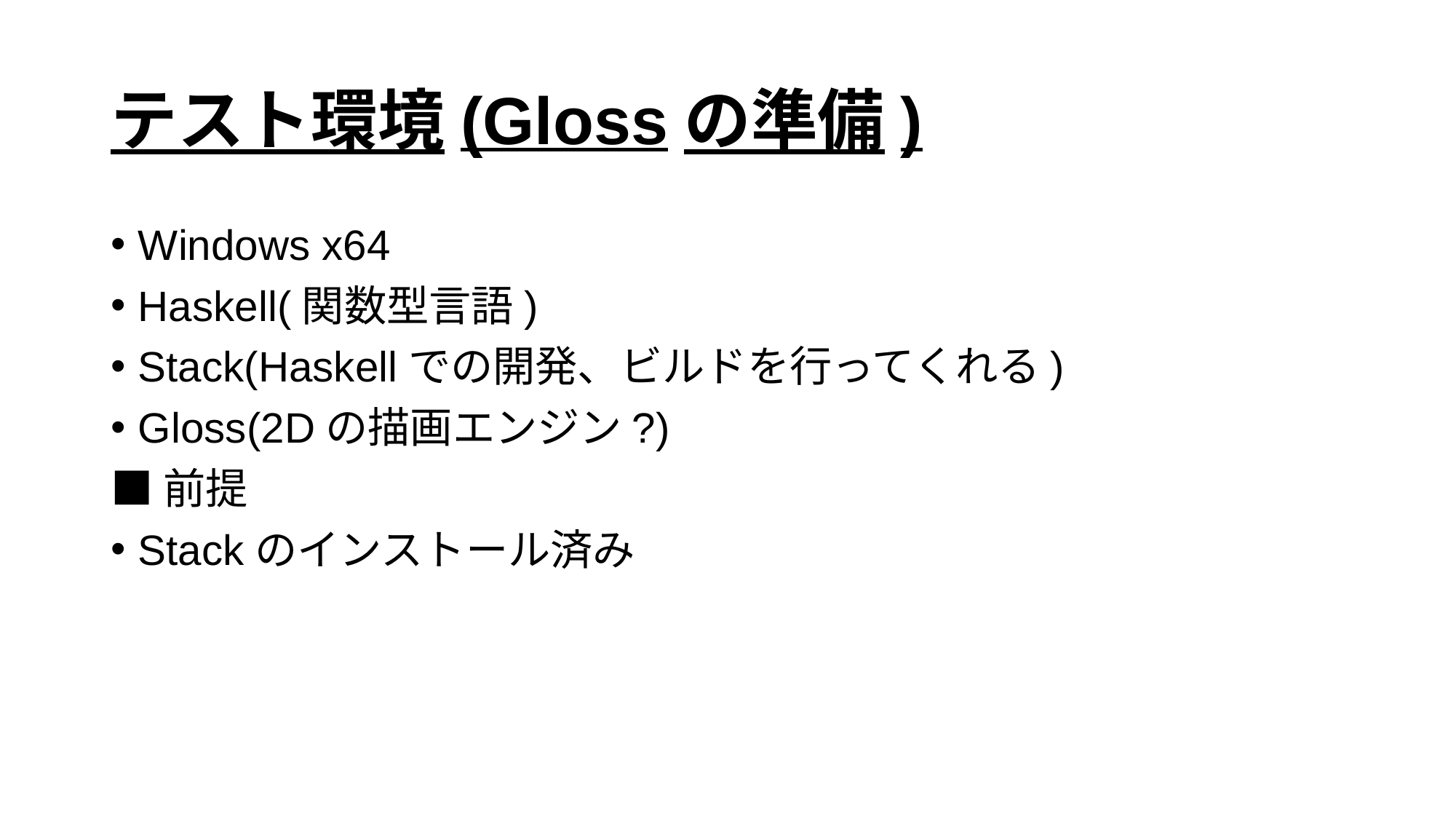

# テスト環境(Glossの準備)
Windows x64
Haskell(関数型言語)
Stack(Haskellでの開発、ビルドを行ってくれる)
Gloss(2Dの描画エンジン?)
■前提
Stackのインストール済み